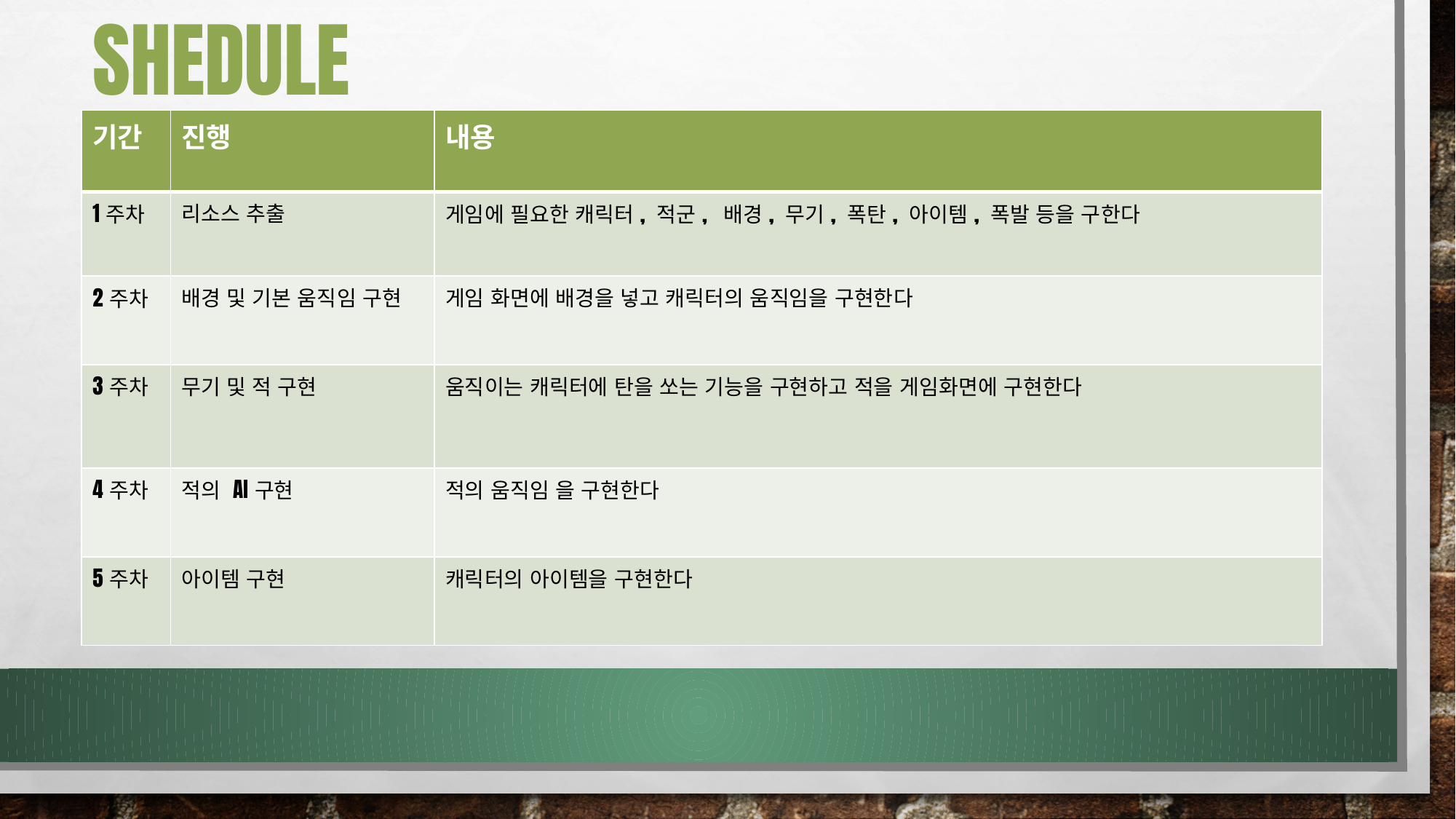

# Shedule
| 기간 | 진행 | 내용 |
| --- | --- | --- |
| 1주차 | 리소스 추출 | 게임에 필요한 캐릭터, 적군, 배경, 무기, 폭탄, 아이템, 폭발 등을 구한다 |
| 2주차 | 배경 및 기본 움직임 구현 | 게임 화면에 배경을 넣고 캐릭터의 움직임을 구현한다 |
| 3주차 | 무기 및 적 구현 | 움직이는 캐릭터에 탄을 쏘는 기능을 구현하고 적을 게임화면에 구현한다 |
| 4주차 | 적의 AI구현 | 적의 움직임 을 구현한다 |
| 5주차 | 아이템 구현 | 캐릭터의 아이템을 구현한다 |